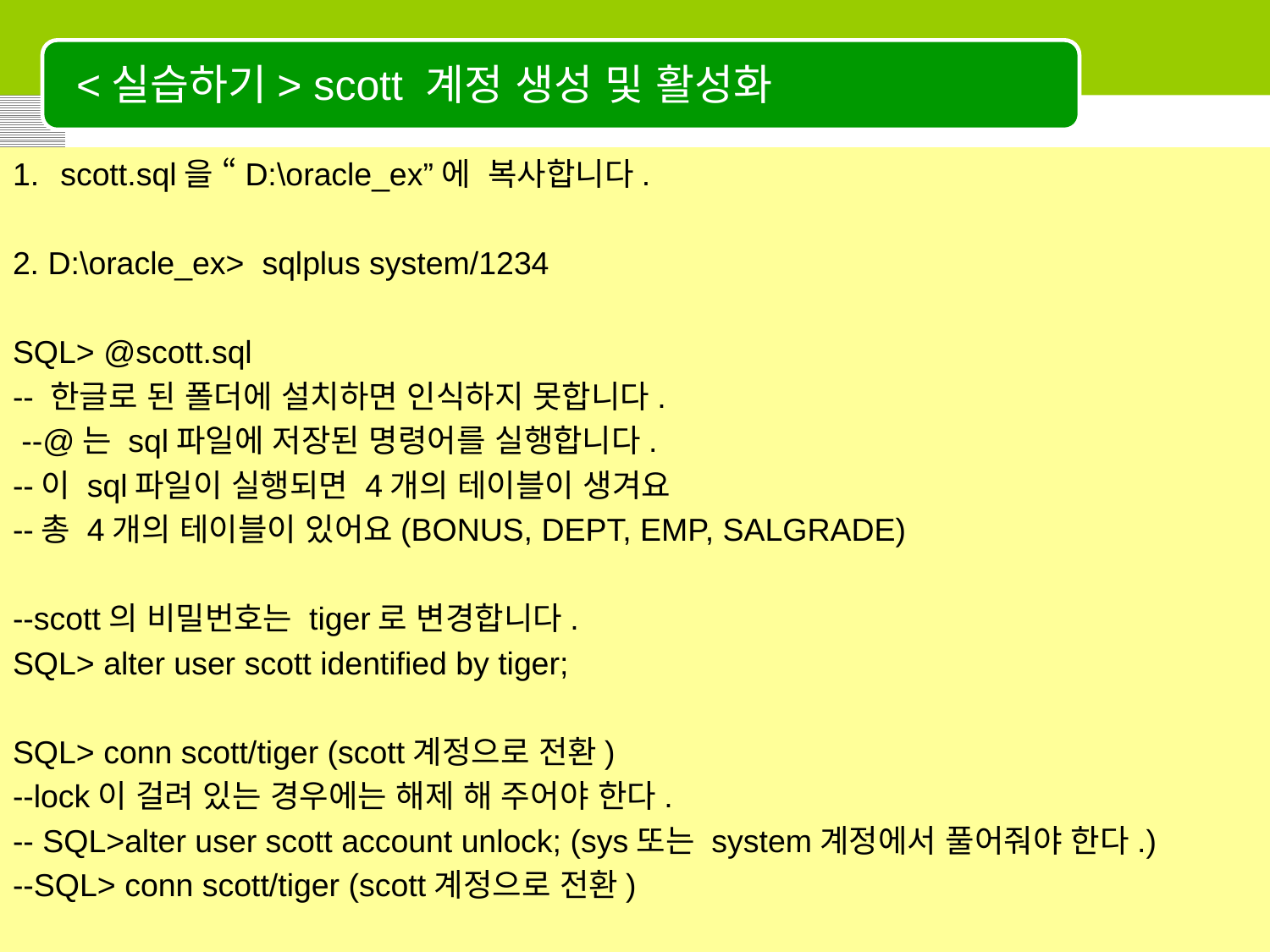

# <실습하기> scott 계정 생성 및 활성화
scott.sql을 “D:\oracle_ex”에  복사합니다.

2. D:\oracle_ex>  sqlplus system/1234

SQL> @scott.sql
-- 한글로 된 폴더에 설치하면 인식하지 못합니다.
 --@는 sql파일에 저장된 명령어를 실행합니다.
--이 sql파일이 실행되면 4개의 테이블이 생겨요
--총 4개의 테이블이 있어요(BONUS, DEPT, EMP, SALGRADE)

--scott의 비밀번호는 tiger로 변경합니다.
SQL> alter user scott identified by tiger;

SQL> conn scott/tiger (scott계정으로 전환)
--lock이 걸려 있는 경우에는 해제 해 주어야 한다.
-- SQL>alter user scott account unlock; (sys또는 system계정에서 풀어줘야 한다.)
--SQL> conn scott/tiger (scott계정으로 전환)